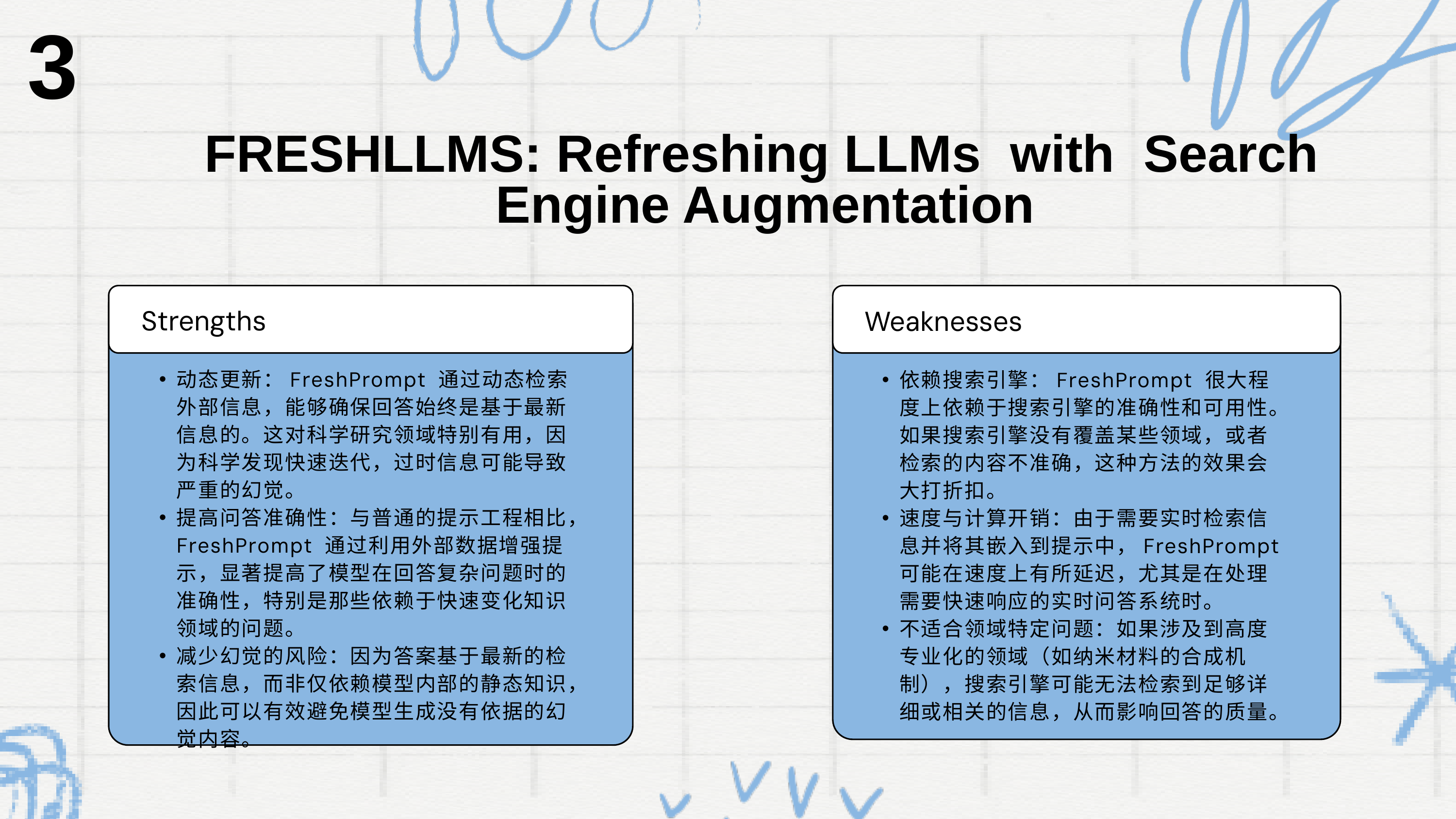

3
    FRESHLLMS: Refreshing LLMs  with  Search
                        Engine Augmentation

Strengths
Weaknesses
动态更新：FreshPrompt 通过动态检索外部信息，能够确保回答始终是基于最新信息的。这对科学研究领域特别有用，因为科学发现快速迭代，过时信息可能导致严重的幻觉。
提高问答准确性：与普通的提示工程相比，FreshPrompt 通过利用外部数据增强提示，显著提高了模型在回答复杂问题时的准确性，特别是那些依赖于快速变化知识领域的问题。
减少幻觉的风险：因为答案基于最新的检索信息，而非仅依赖模型内部的静态知识，因此可以有效避免模型生成没有依据的幻觉内容。

依赖搜索引擎：FreshPrompt 很大程度上依赖于搜索引擎的准确性和可用性。如果搜索引擎没有覆盖某些领域，或者检索的内容不准确，这种方法的效果会大打折扣。
速度与计算开销：由于需要实时检索信息并将其嵌入到提示中，FreshPrompt 可能在速度上有所延迟，尤其是在处理需要快速响应的实时问答系统时。
不适合领域特定问题：如果涉及到高度专业化的领域（如纳米材料的合成机制），搜索引擎可能无法检索到足够详细或相关的信息，从而影响回答的质量。